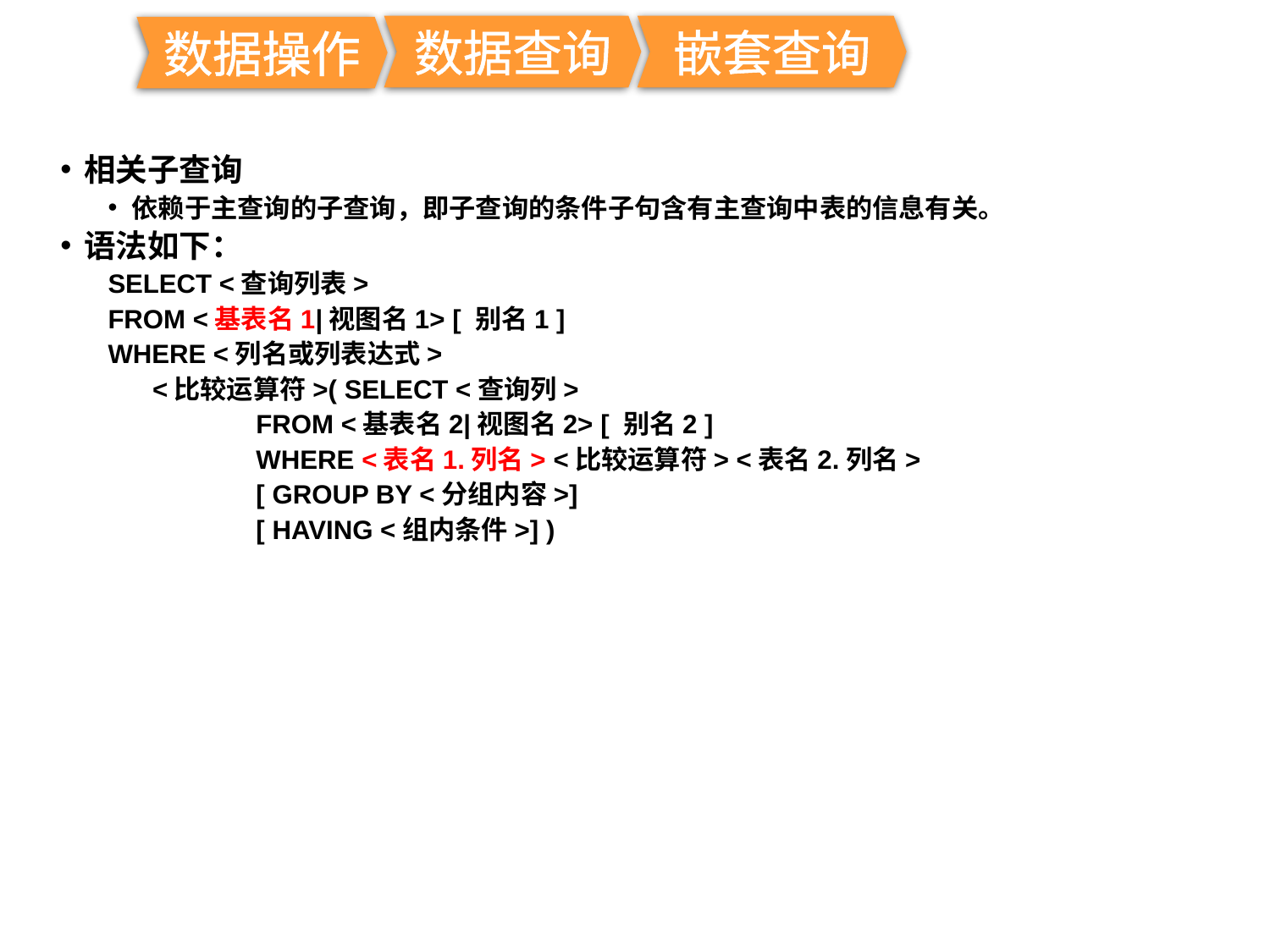

数据查询
嵌套查询
数据操作

相关子查询
依赖于主查询的子查询，即子查询的条件子句含有主查询中表的信息有关。
语法如下：
SELECT <查询列表>
FROM <基表名1|视图名1> [ 别名1 ]
WHERE <列名或列表达式>
      <比较运算符>( SELECT <查询列>
                    FROM <基表名2|视图名2> [ 别名2 ]
                    WHERE <表名1.列名> <比较运算符> <表名2.列名>
                    [ GROUP BY <分组内容>]
                    [ HAVING <组内条件>] )